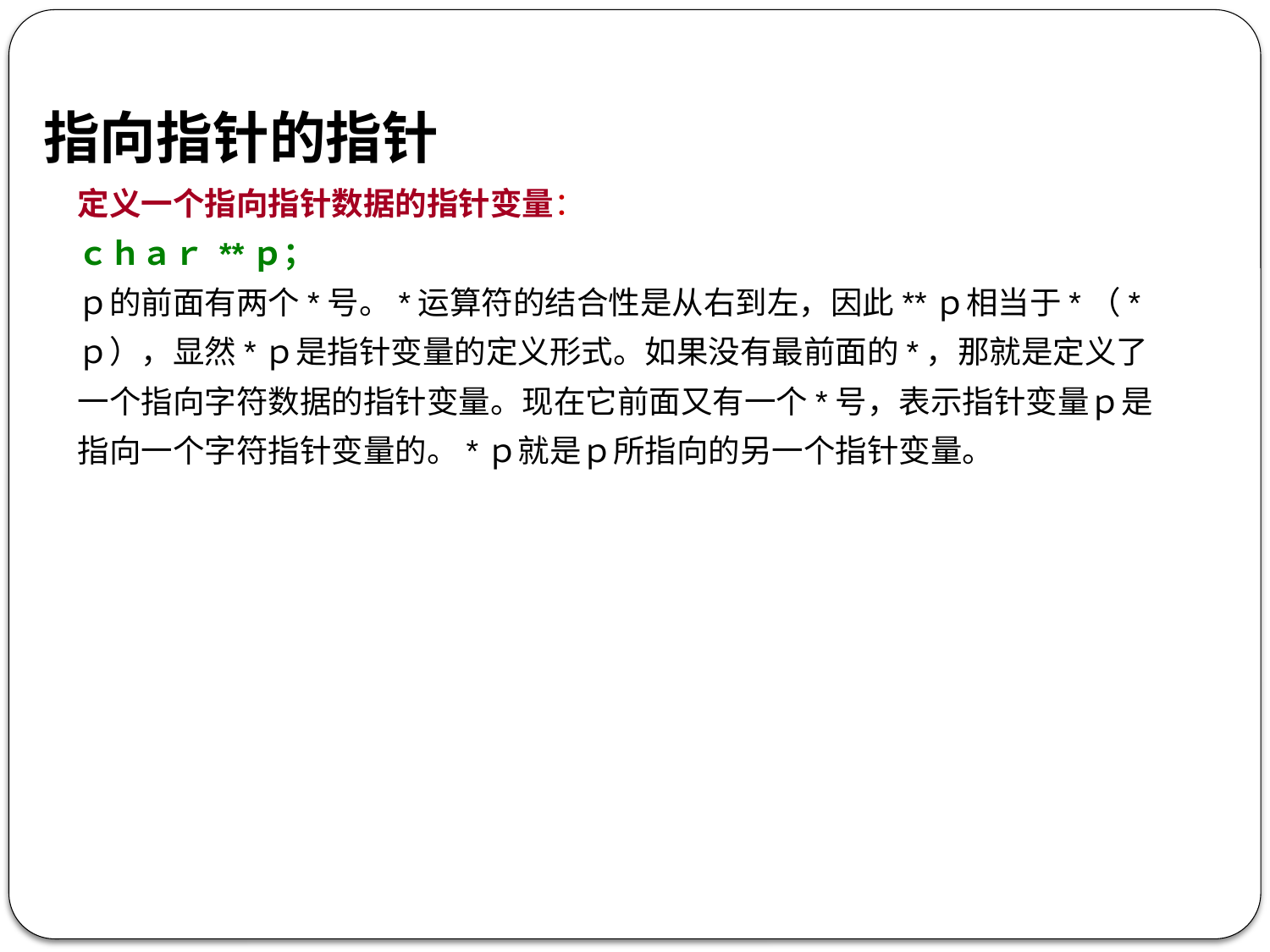

指向指针的指针
定义一个指向指针数据的指针变量：
ｃｈａｒ **ｐ；
ｐ的前面有两个*号。*运算符的结合性是从右到左，因此**ｐ相当于*（*ｐ），显然*ｐ是指针变量的定义形式。如果没有最前面的*，那就是定义了一个指向字符数据的指针变量。现在它前面又有一个*号，表示指针变量ｐ是指向一个字符指针变量的。*ｐ就是ｐ所指向的另一个指针变量。